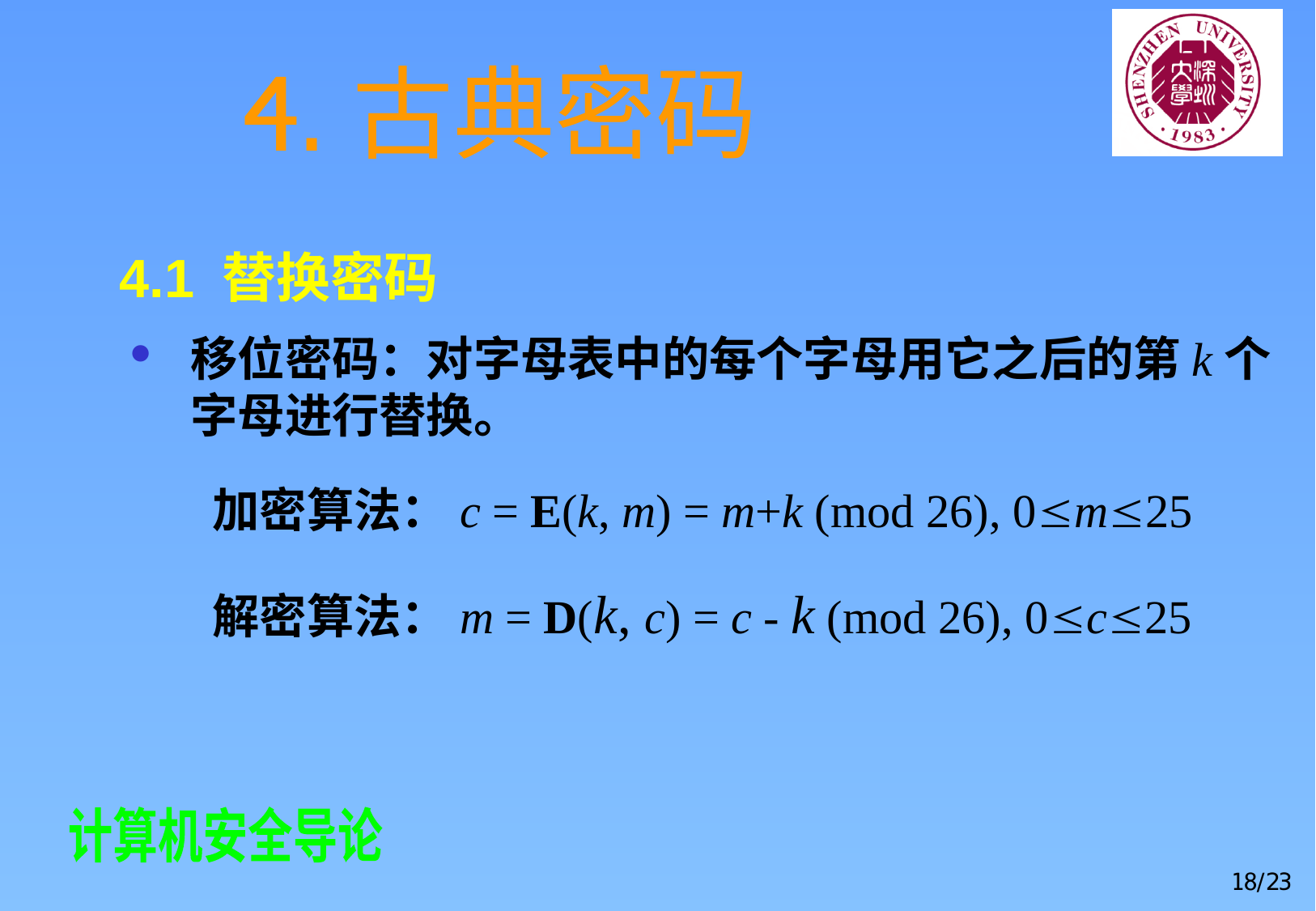

# 4.古典密码
4.1 替换密码
移位密码：对字母表中的每个字母用它之后的第k个字母进行替换。
加密算法：c = E(k, m) = m+k (mod 26), 0≤m≤25
解密算法：m = D(k, c) = c - k (mod 26), 0≤c≤25

18/23